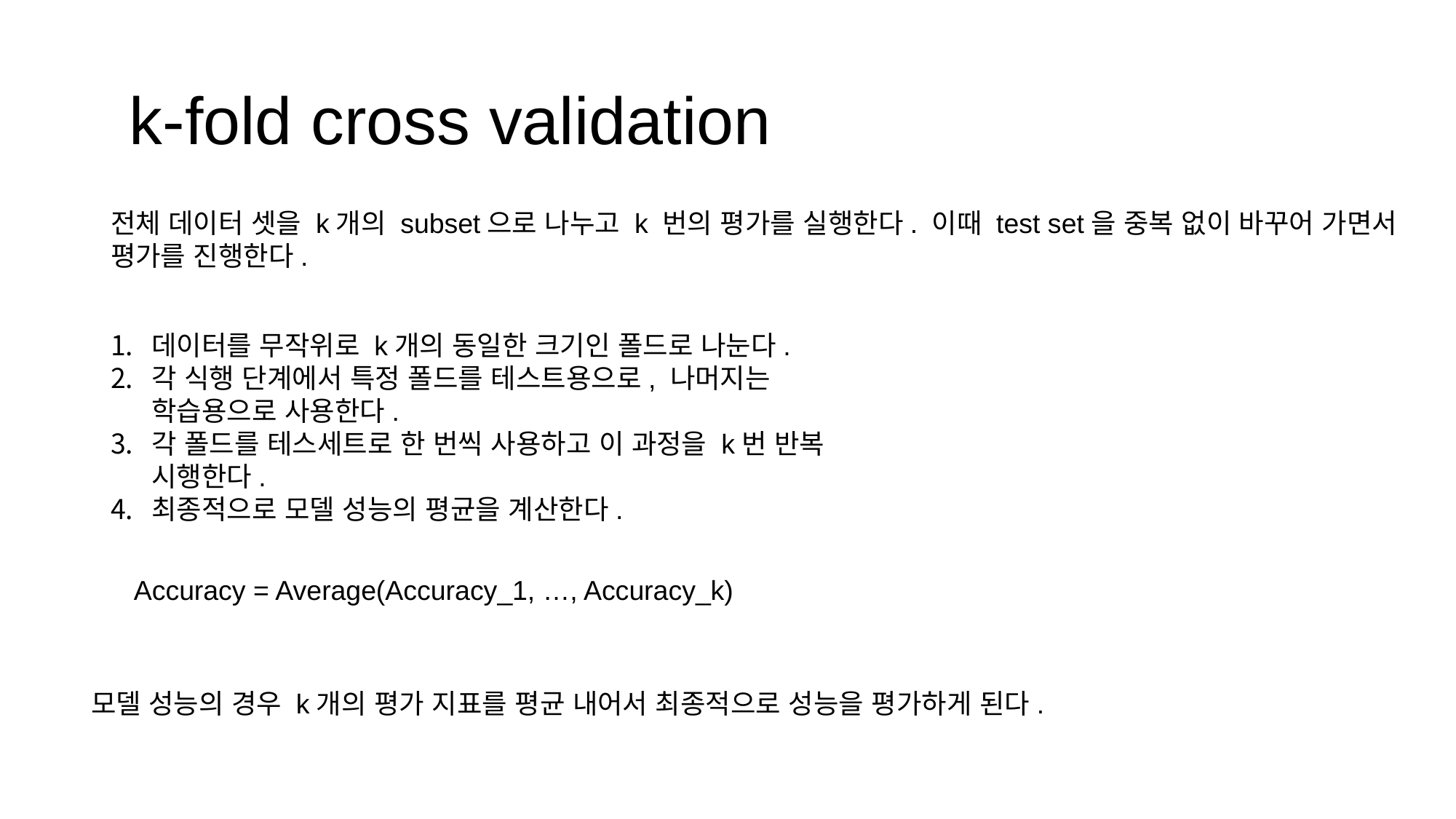

# k-fold cross validation
전체 데이터 셋을 k개의 subset으로 나누고 k 번의 평가를 실행한다. 이때 test set을 중복 없이 바꾸어 가면서 평가를 진행한다.

데이터를 무작위로 k개의 동일한 크기인 폴드로 나눈다.
각 식행 단계에서 특정 폴드를 테스트용으로, 나머지는 학습용으로 사용한다.
각 폴드를 테스세트로 한 번씩 사용하고 이 과정을 k번 반복 시행한다.
최종적으로 모델 성능의 평균을 계산한다.
Accuracy = Average(Accuracy_1, …, Accuracy_k)
모델 성능의 경우 k개의 평가 지표를 평균 내어서 최종적으로 성능을 평가하게 된다.